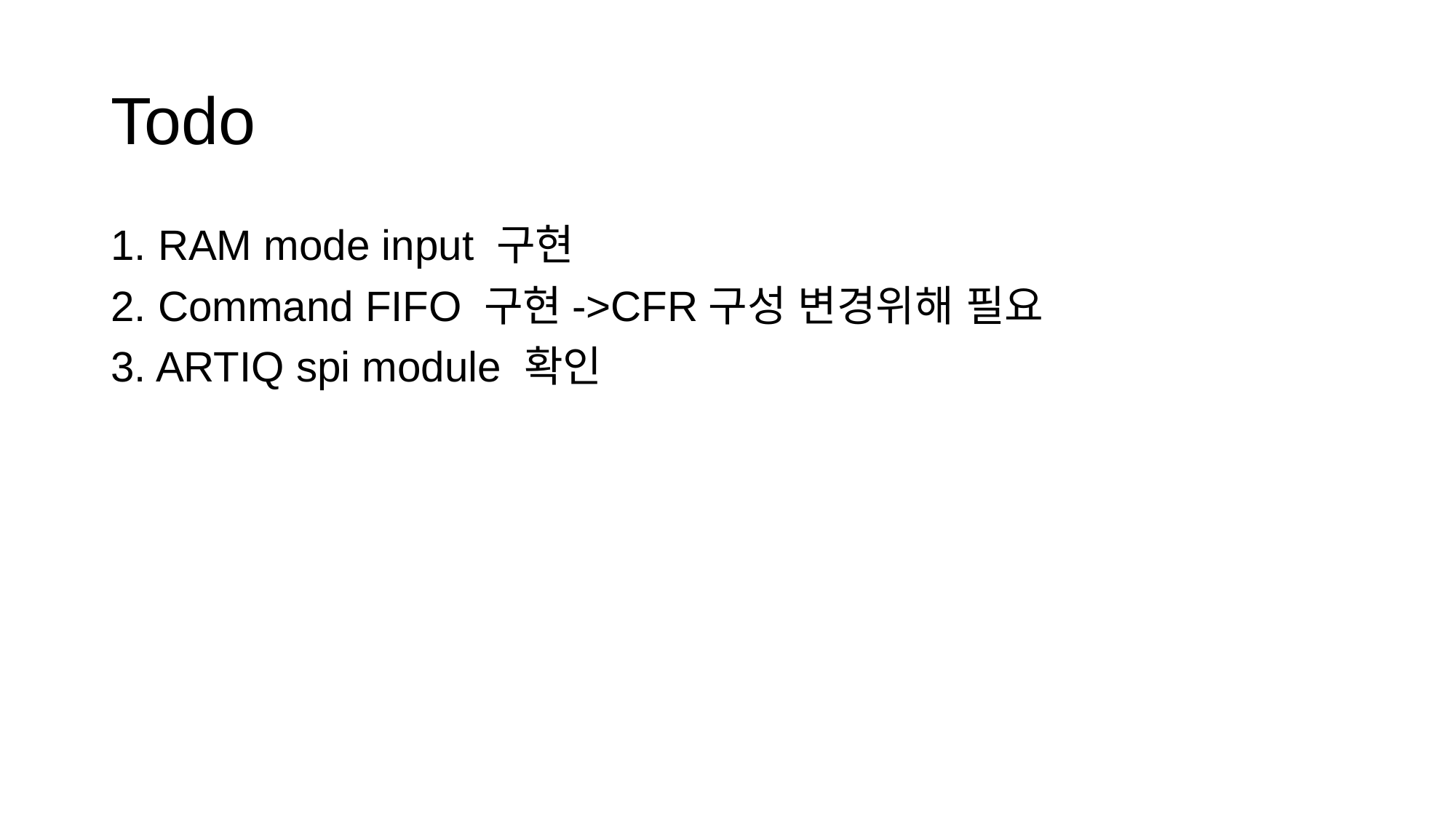

# Todo
1. RAM mode input 구현
2. Command FIFO 구현->CFR구성 변경위해 필요
3. ARTIQ spi module 확인